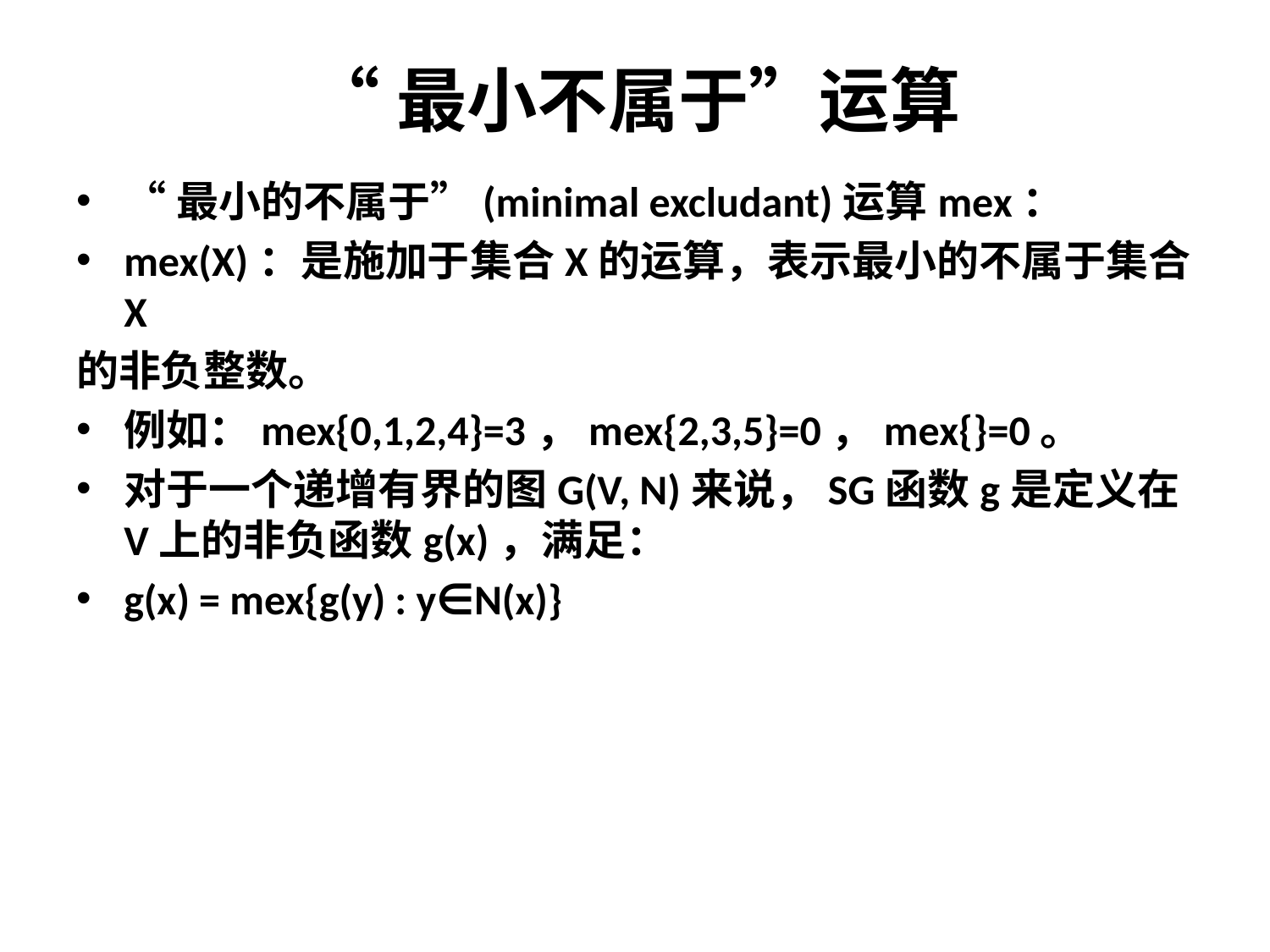

# “最小不属于”运算
“最小的不属于”(minimal excludant)运算mex：
mex(X)：是施加于集合X的运算，表示最小的不属于集合X
的非负整数。
例如：mex{0,1,2,4}=3，mex{2,3,5}=0，mex{}=0。
对于一个递增有界的图G(V, N)来说，SG函数g是定义在V上的非负函数g(x)，满足：
g(x) = mex{g(y) : y∈N(x)}